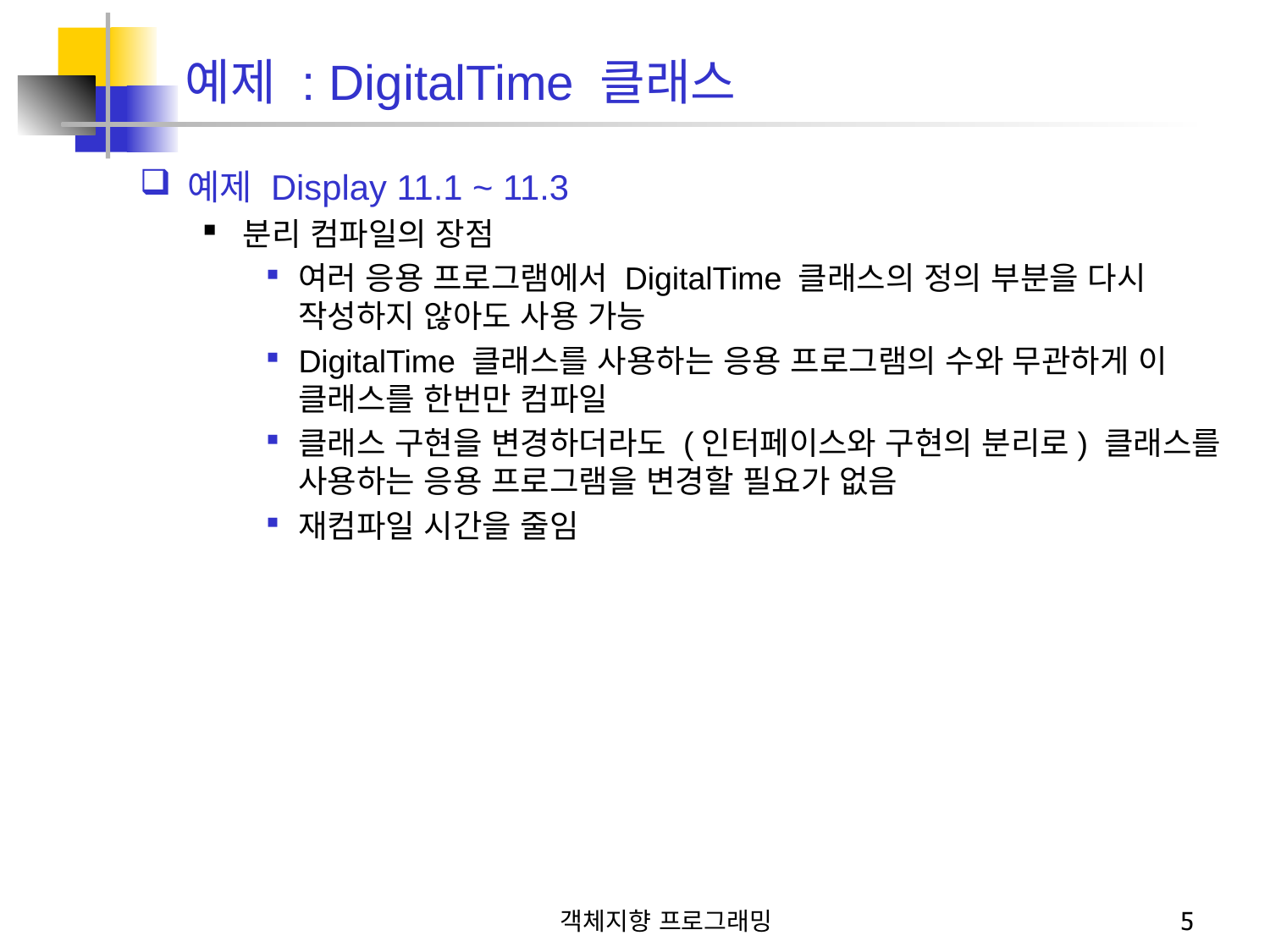

예제 : DigitalTime 클래스
예제 Display 11.1 ~ 11.3
분리 컴파일의 장점
여러 응용 프로그램에서 DigitalTime 클래스의 정의 부분을 다시 작성하지 않아도 사용 가능
DigitalTime 클래스를 사용하는 응용 프로그램의 수와 무관하게 이 클래스를 한번만 컴파일
클래스 구현을 변경하더라도 (인터페이스와 구현의 분리로) 클래스를 사용하는 응용 프로그램을 변경할 필요가 없음
재컴파일 시간을 줄임
객체지향 프로그래밍
5